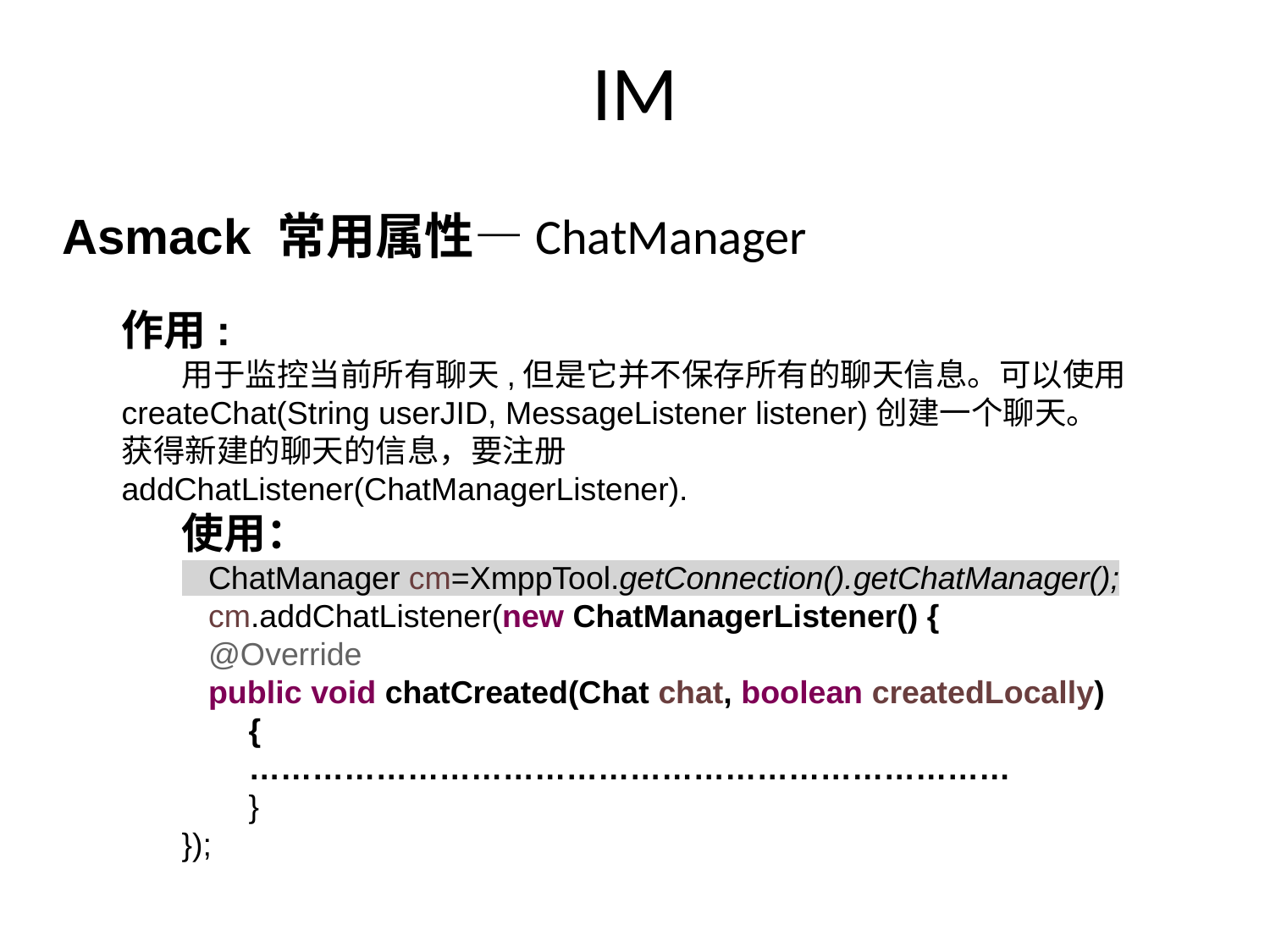

# IM
Asmack 常用属性—ChatManager
作用:
用于监控当前所有聊天,但是它并不保存所有的聊天信息。可以使用createChat(String userJID, MessageListener listener)创建一个聊天。获得新建的聊天的信息，要注册addChatListener(ChatManagerListener).
使用：
   ChatManager cm=XmppTool.getConnection().getChatManager();
   cm.addChatListener(new ChatManagerListener() {
   @Override
   public void chatCreated(Chat chat, boolean createdLocally)       	{
	………………………………………………………………
	}
});